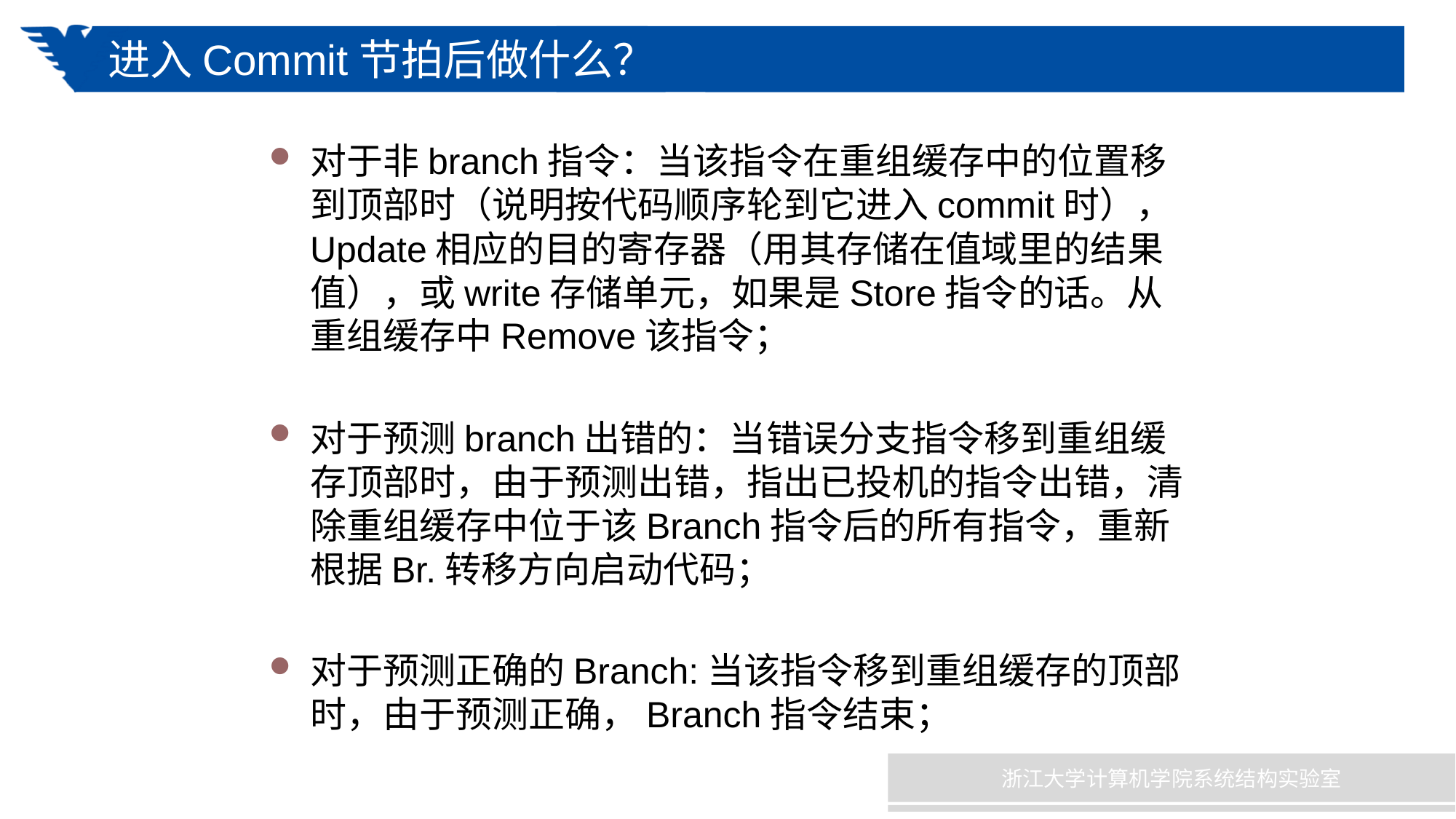

# 进入Commit节拍后做什么？
对于非branch指令：当该指令在重组缓存中的位置移到顶部时（说明按代码顺序轮到它进入commit时），Update相应的目的寄存器（用其存储在值域里的结果值），或write存储单元，如果是Store指令的话。从重组缓存中Remove该指令；

对于预测branch出错的：当错误分支指令移到重组缓存顶部时，由于预测出错，指出已投机的指令出错，清除重组缓存中位于该Branch指令后的所有指令，重新根据Br.转移方向启动代码；

对于预测正确的Branch:当该指令移到重组缓存的顶部时，由于预测正确，Branch指令结束；